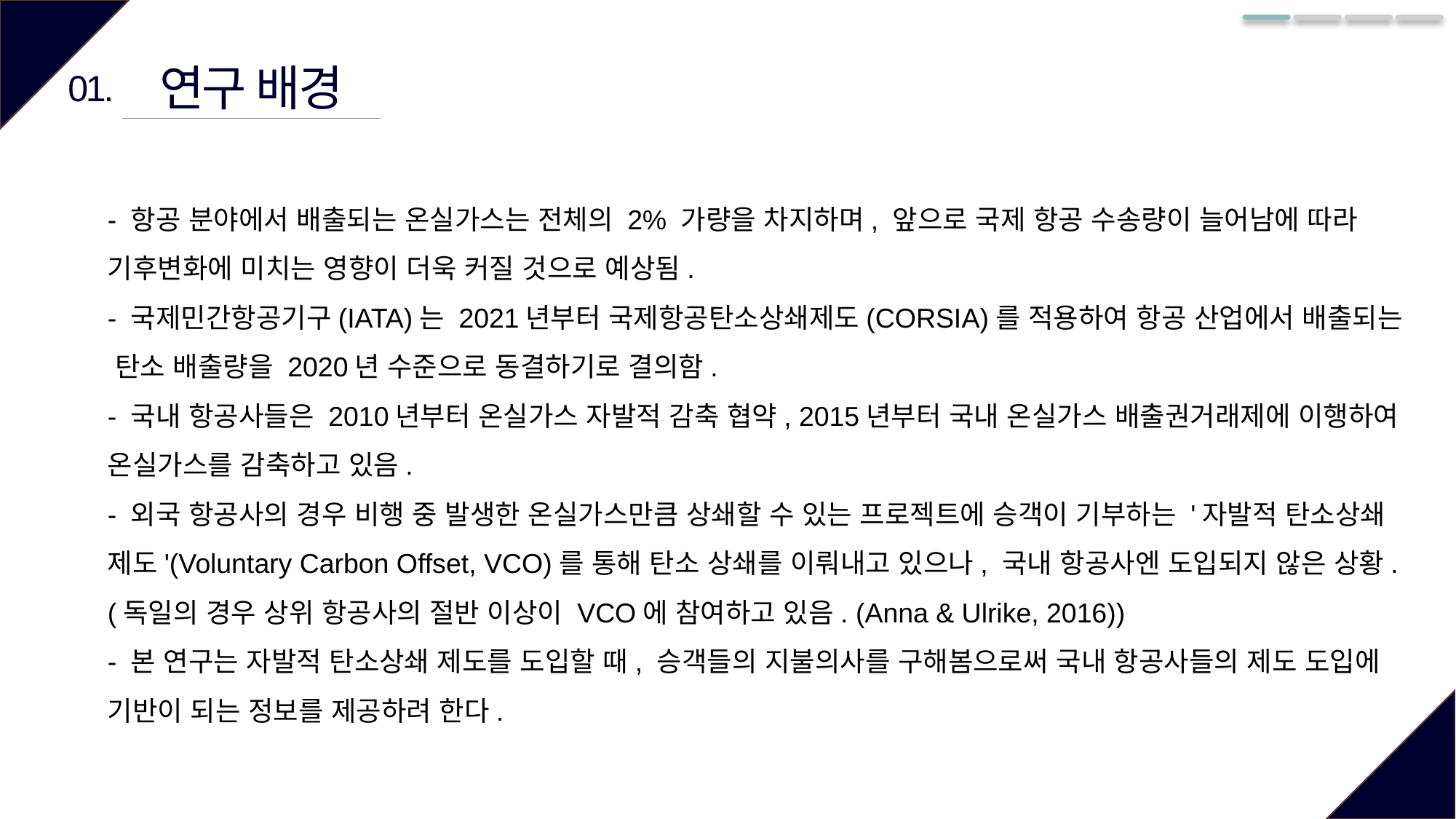

연구 배경
01.
- 항공 분야에서 배출되는 온실가스는 전체의 2% 가량을 차지하며, 앞으로 국제 항공 수송량이 늘어남에 따라 기후변화에 미치는 영향이 더욱 커질 것으로 예상됨.
- 국제민간항공기구(IATA)는 2021년부터 국제항공탄소상쇄제도(CORSIA)를 적용하여 항공 산업에서 배출되는 탄소 배출량을 2020년 수준으로 동결하기로 결의함.
- 국내 항공사들은 2010년부터 온실가스 자발적 감축 협약, 2015년부터 국내 온실가스 배출권거래제에 이행하여 온실가스를 감축하고 있음.
- 외국 항공사의 경우 비행 중 발생한 온실가스만큼 상쇄할 수 있는 프로젝트에 승객이 기부하는 '자발적 탄소상쇄 제도'(Voluntary Carbon Offset, VCO)를 통해 탄소 상쇄를 이뤄내고 있으나, 국내 항공사엔 도입되지 않은 상황. (독일의 경우 상위 항공사의 절반 이상이 VCO에 참여하고 있음. (Anna & Ulrike, 2016))
- 본 연구는 자발적 탄소상쇄 제도를 도입할 때, 승객들의 지불의사를 구해봄으로써 국내 항공사들의 제도 도입에 기반이 되는 정보를 제공하려 한다.